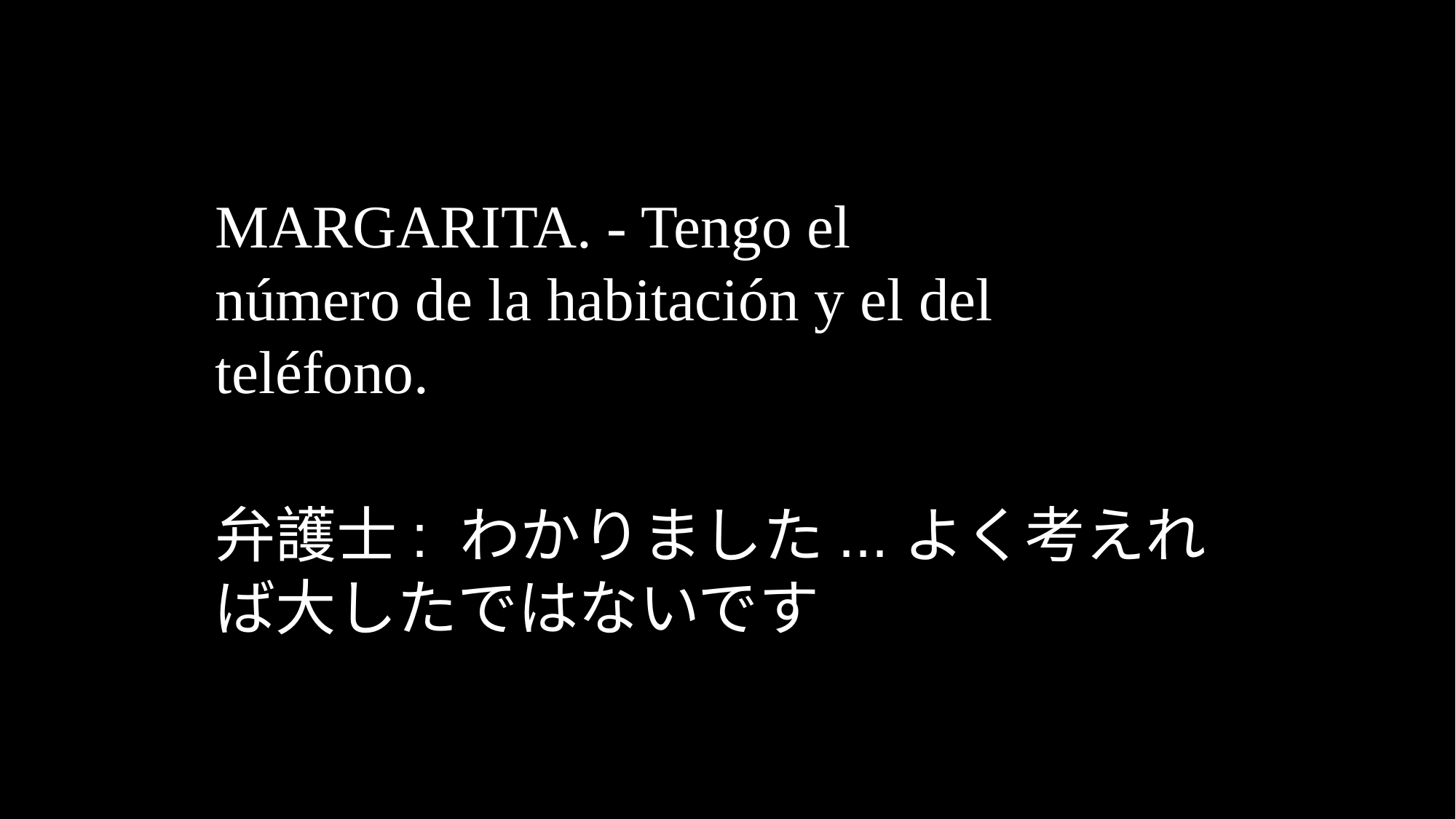

MARGARITA. - Tengo el número de la habitación y el del teléfono.

弁護士: わかりました...よく考えれば大したではないです